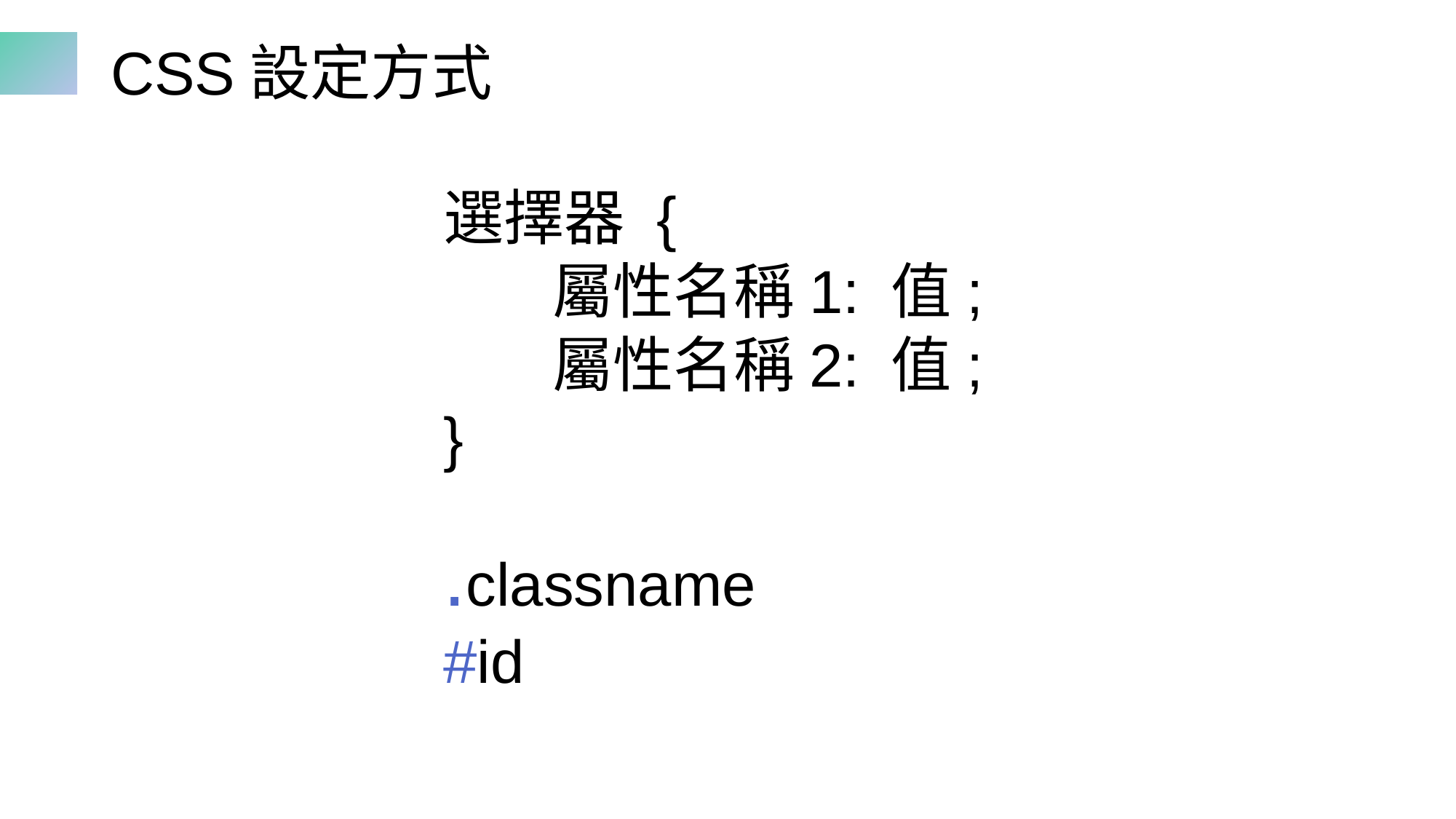

# CSS設定方式
選擇器 {
	屬性名稱1: 值;
	屬性名稱2: 值;
}

.classname
#id